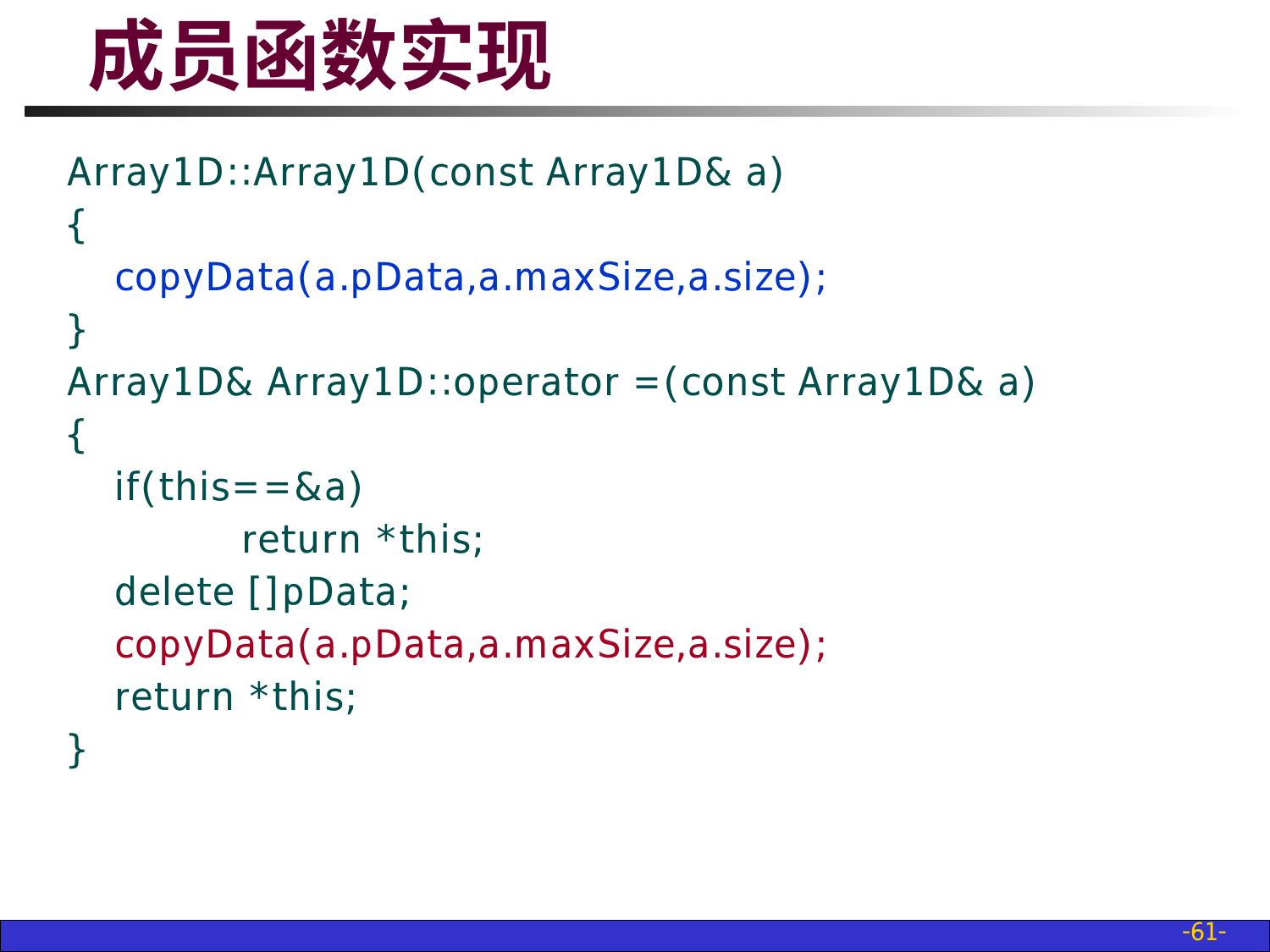

# 成员函数实现
Array1D::Array1D(const Array1D& a)
{
	copyData(a.pData,a.maxSize,a.size);
}
Array1D& Array1D::operator =(const Array1D& a)
{
	if(this==&a)
		return *this;
	delete []pData;
	copyData(a.pData,a.maxSize,a.size);
	return *this;
}
-61-